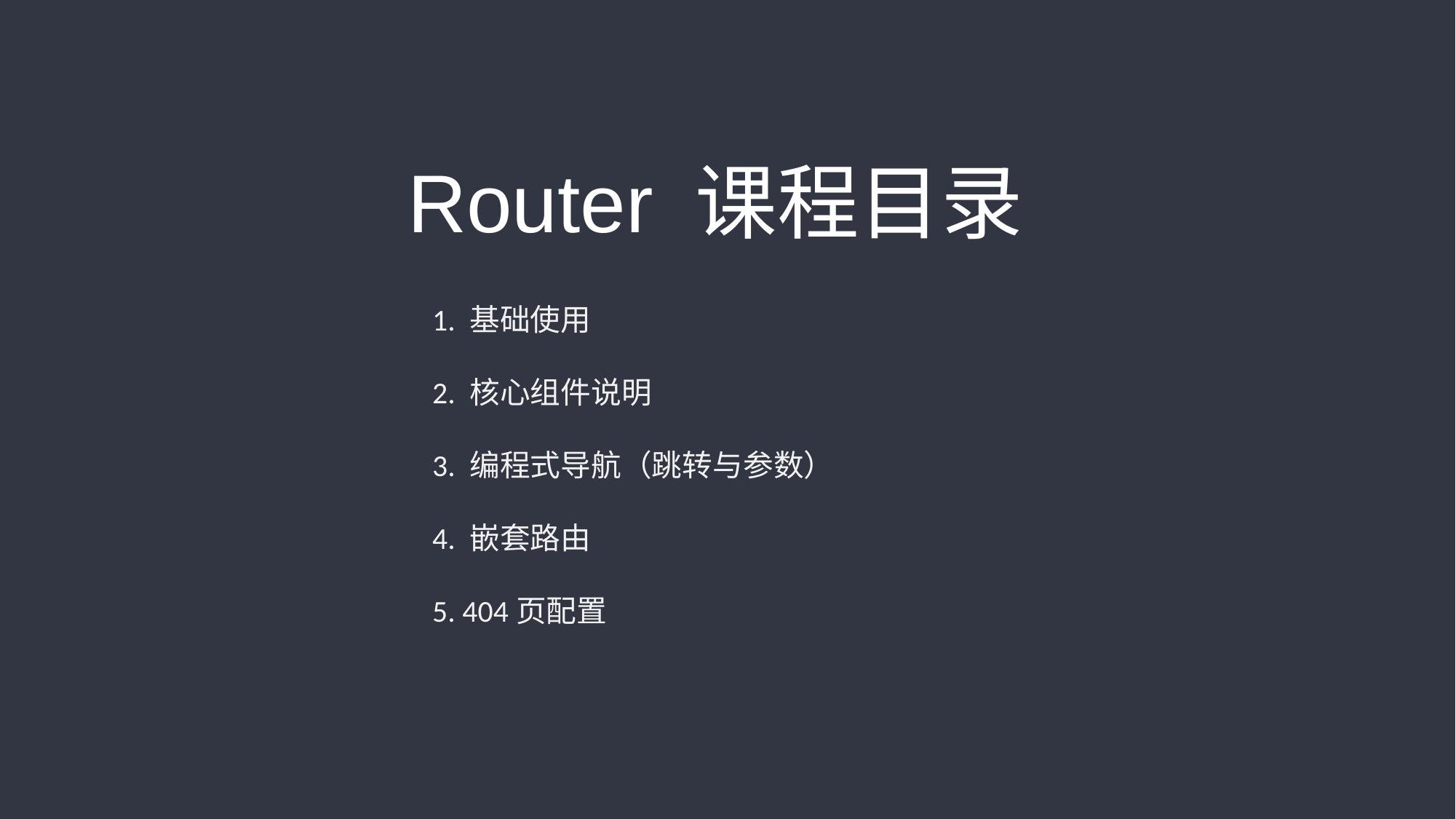

Router 课程目录
1. 基础使用

2. 核心组件说明

3. 编程式导航（跳转与参数）

4. 嵌套路由

5. 404页配置